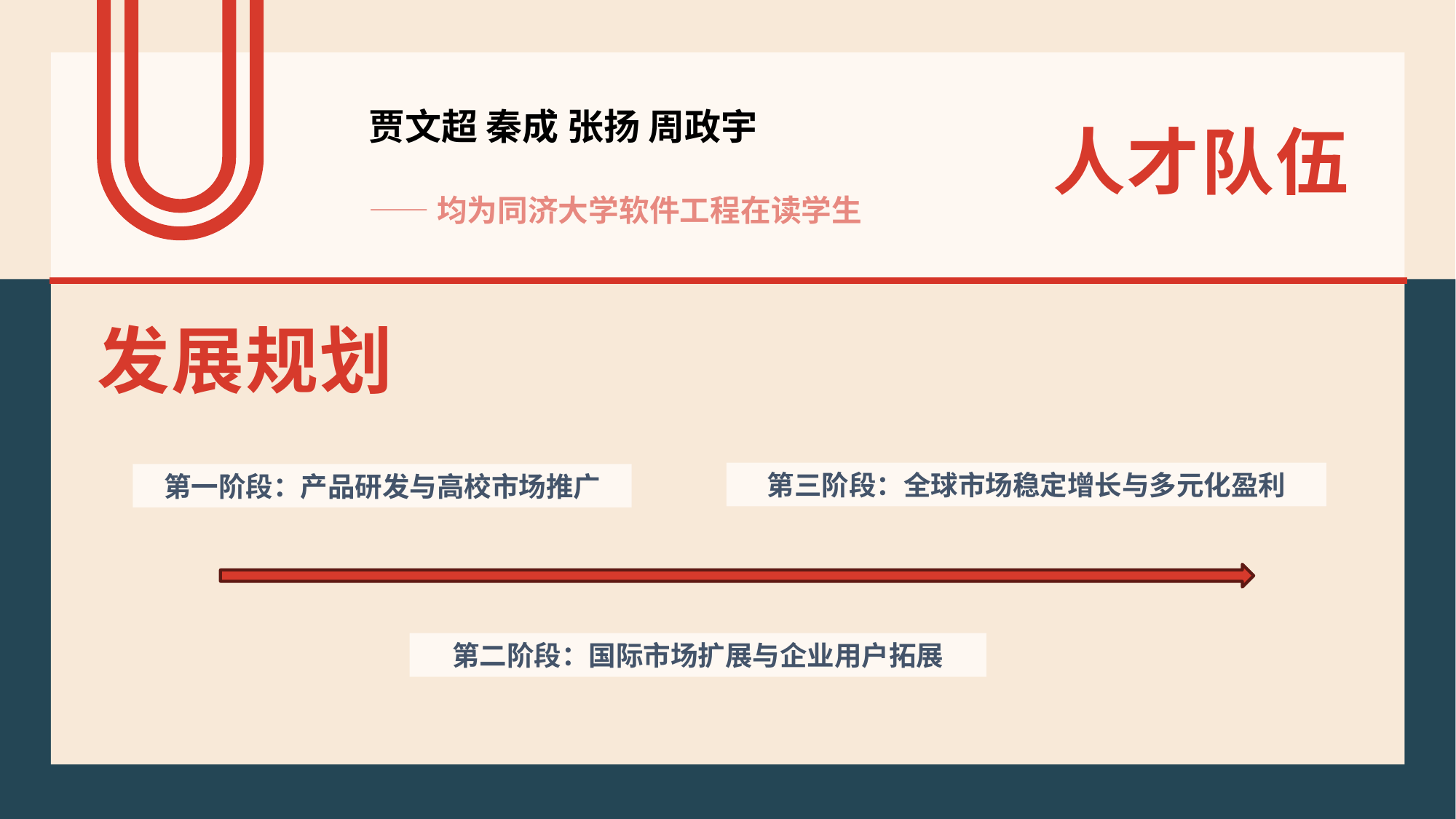

贾文超 秦成 张扬 周政宇

——均为同济大学软件工程在读学生
# 人才队伍
发展规划
第三阶段：全球市场稳定增长与多元化盈利
第一阶段：产品研发与高校市场推广

第二阶段：国际市场扩展与企业用户拓展